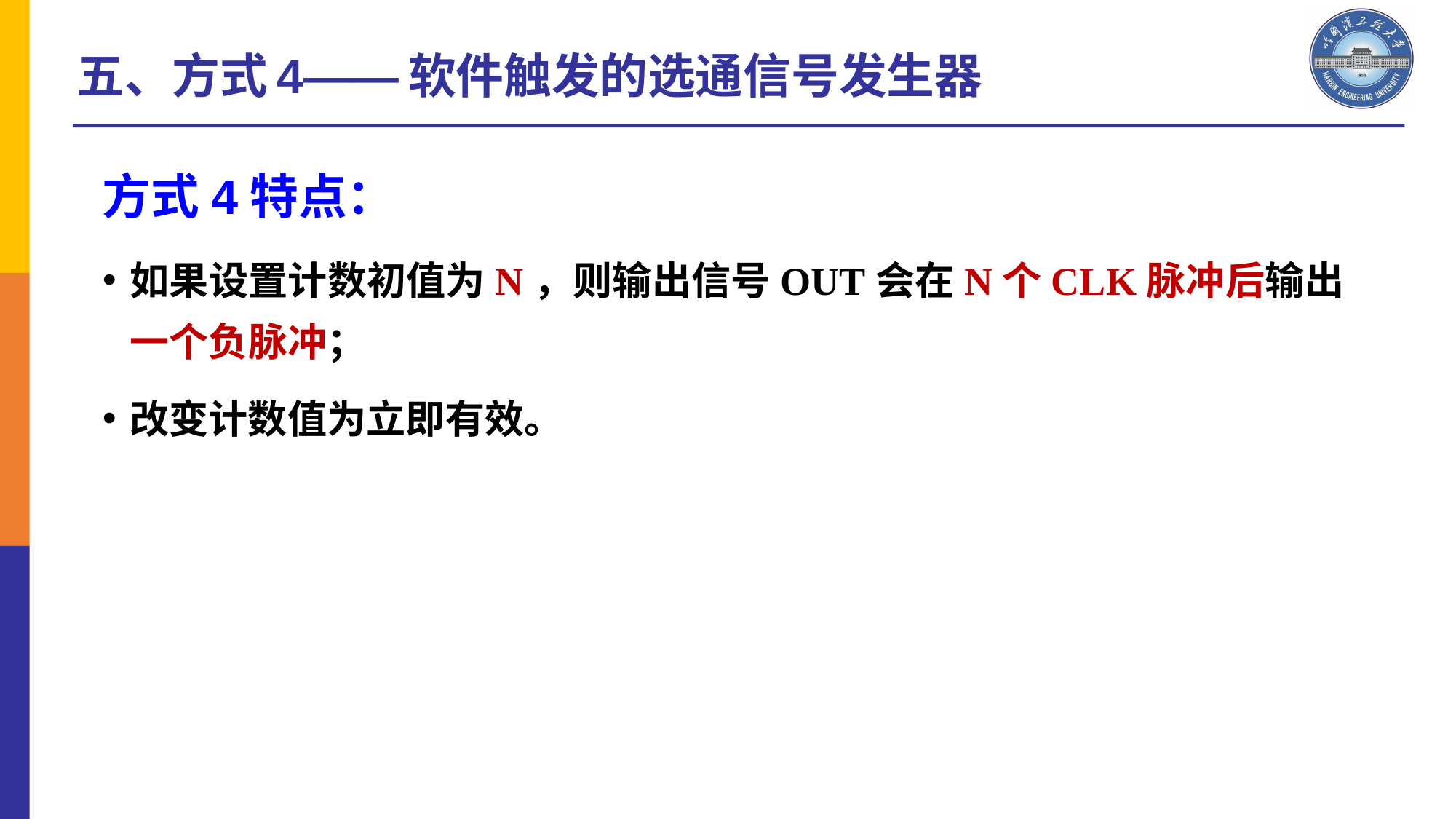

五、方式4——软件触发的选通信号发生器
方式4特点：
如果设置计数初值为N，则输出信号OUT会在N个CLK脉冲后输出一个负脉冲；
改变计数值为立即有效。